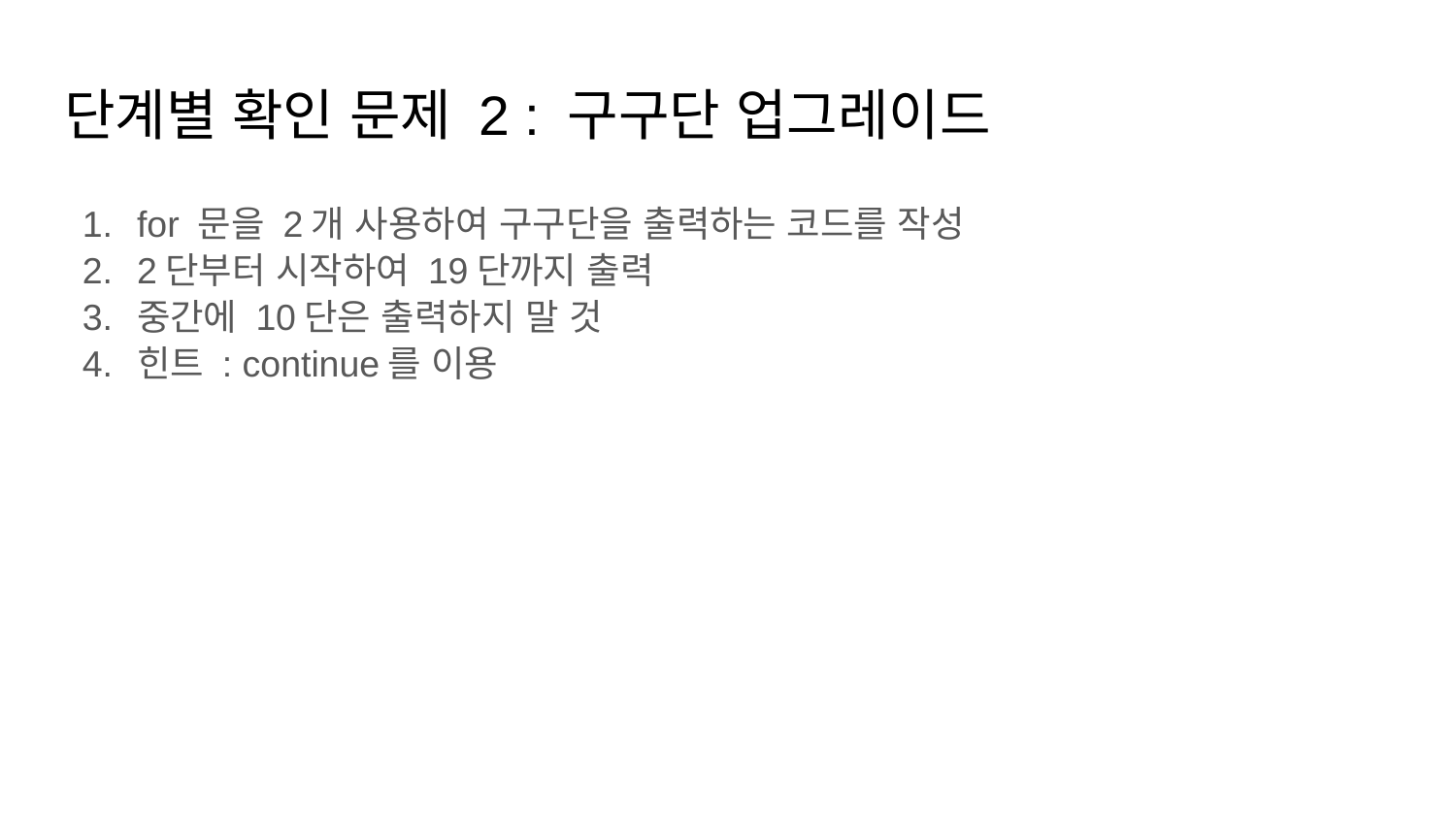

# 단계별 확인 문제 2 : 구구단 업그레이드
for 문을 2개 사용하여 구구단을 출력하는 코드를 작성
2단부터 시작하여 19단까지 출력
중간에 10단은 출력하지 말 것
힌트 : continue를 이용